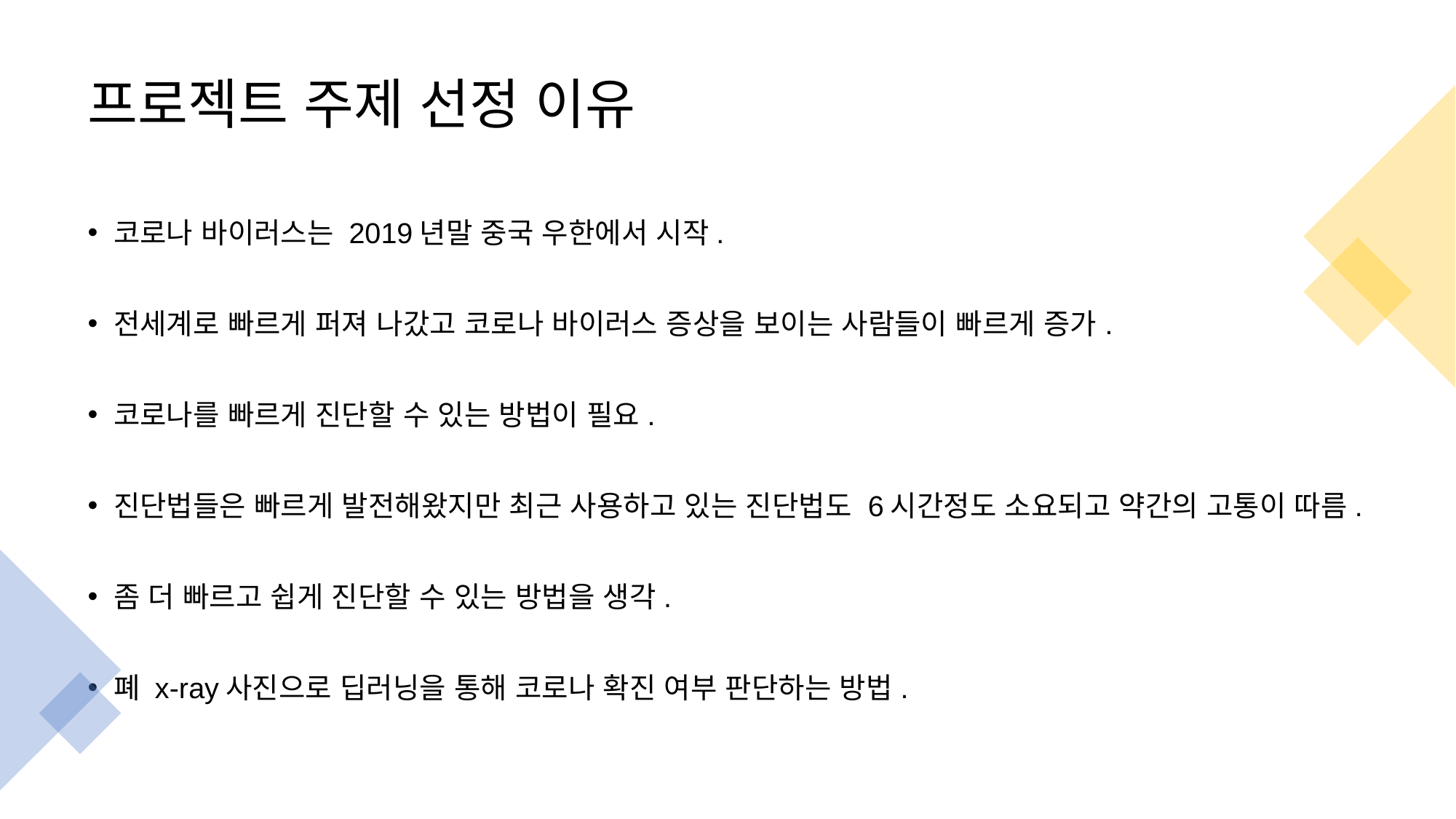

# 프로젝트 주제 선정 이유

코로나 바이러스는 2019년말 중국 우한에서 시작.

전세계로 빠르게 퍼져 나갔고 코로나 바이러스 증상을 보이는 사람들이 빠르게 증가.

코로나를 빠르게 진단할 수 있는 방법이 필요.

진단법들은 빠르게 발전해왔지만 최근 사용하고 있는 진단법도 6시간정도 소요되고 약간의 고통이 따름.

좀 더 빠르고 쉽게 진단할 수 있는 방법을 생각.

폐 x-ray사진으로 딥러닝을 통해 코로나 확진 여부 판단하는 방법.